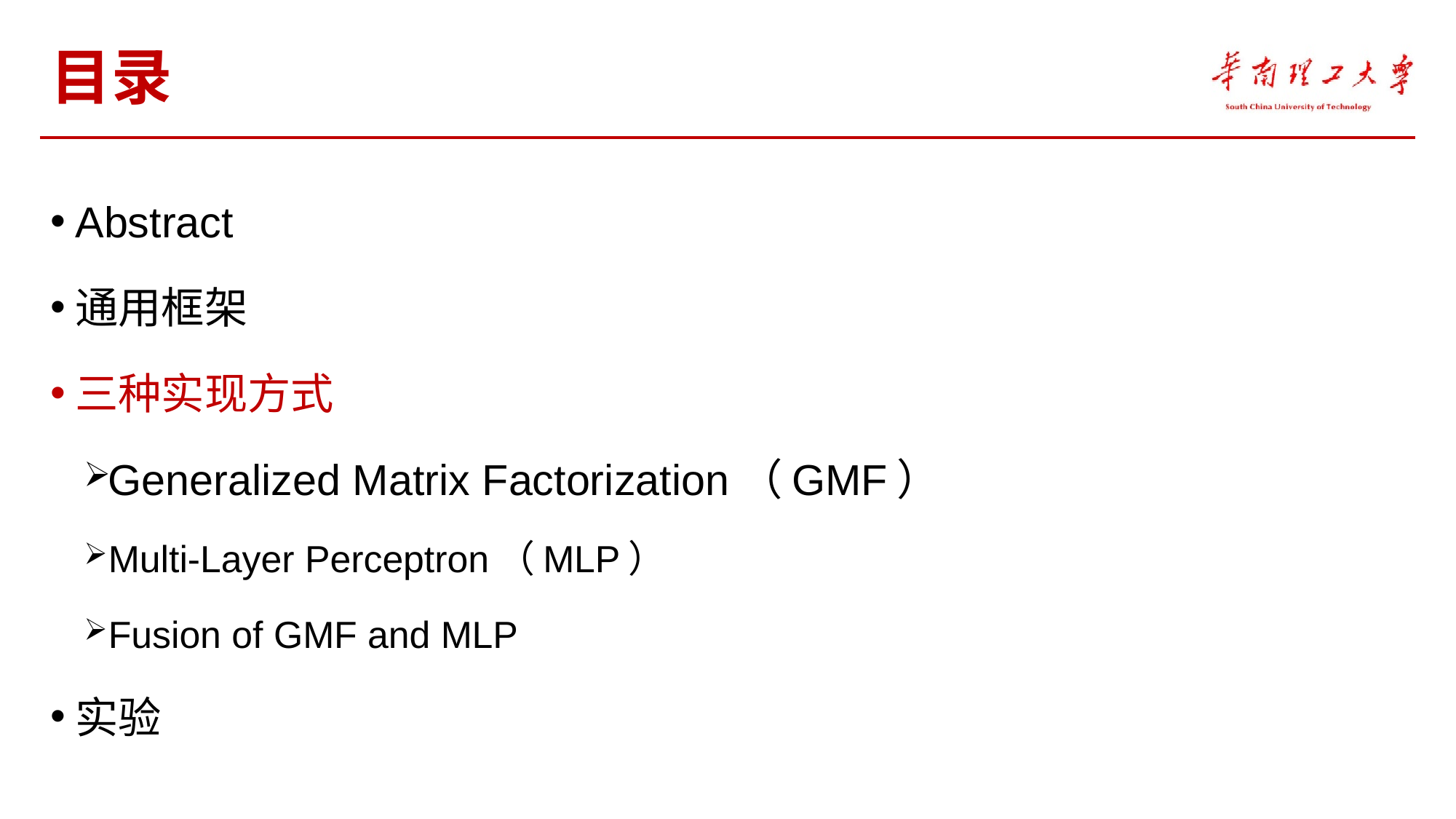

# 目录
Abstract
通用框架
三种实现方式
Generalized Matrix Factorization（GMF）
Multi-Layer Perceptron（MLP）
Fusion of GMF and MLP
实验

10